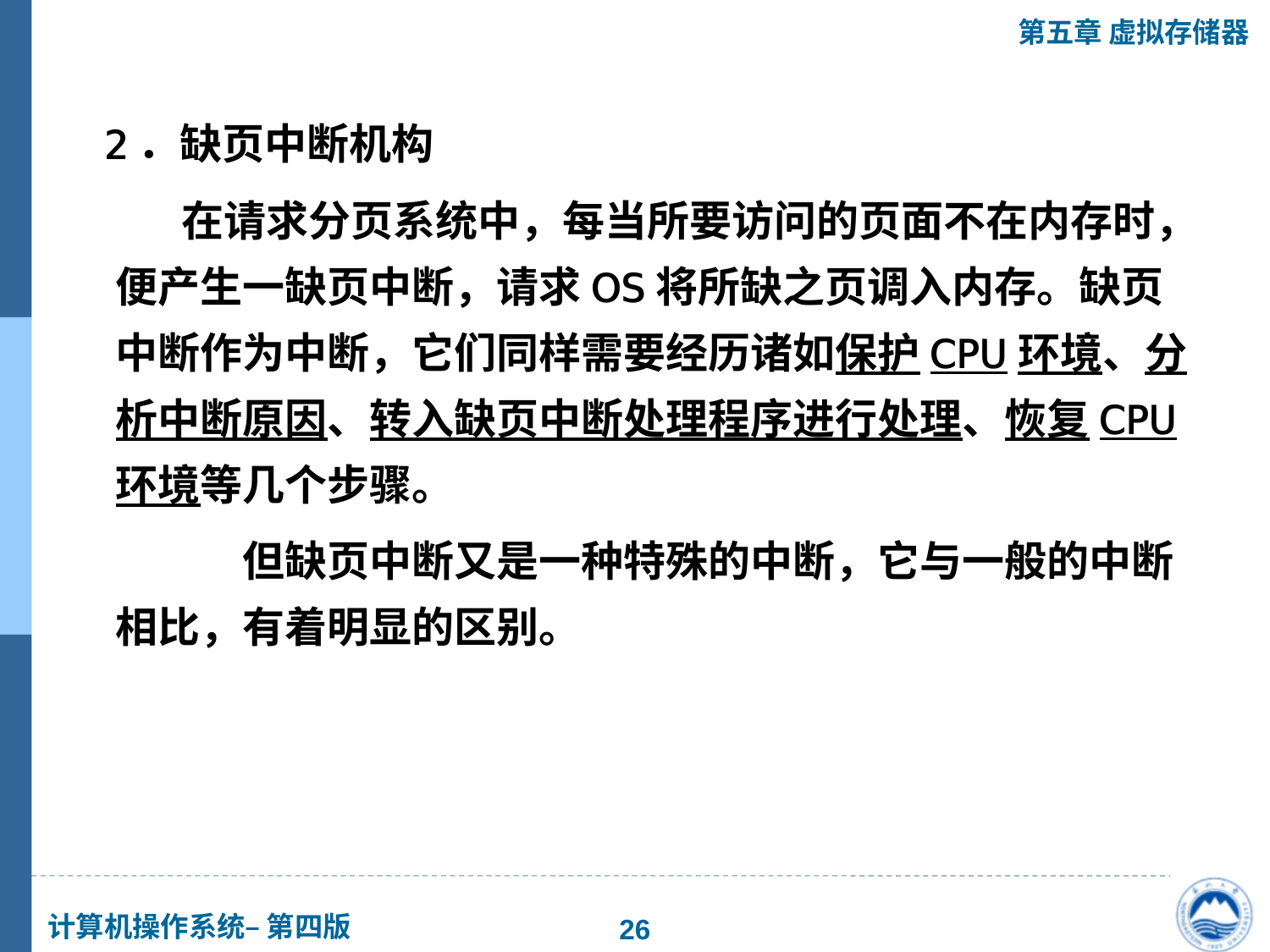

2．缺页中断机构
　　  在请求分页系统中，每当所要访问的页面不在内存时，便产生一缺页中断，请求OS将所缺之页调入内存。缺页中断作为中断，它们同样需要经历诸如保护CPU环境、分析中断原因、转入缺页中断处理程序进行处理、恢复CPU环境等几个步骤。
		但缺页中断又是一种特殊的中断，它与一般的中断相比，有着明显的区别。